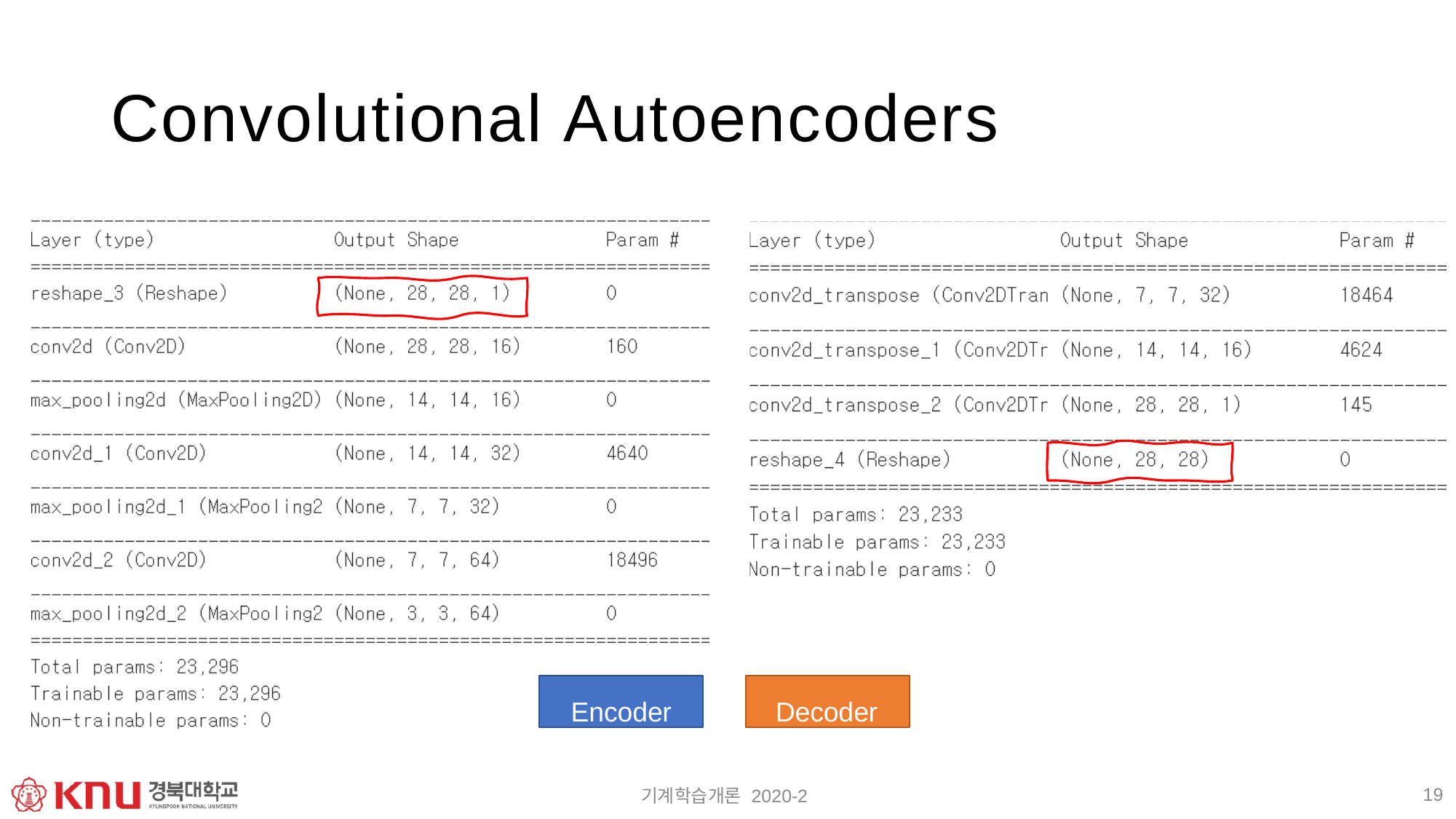

# Convolutional Autoencoders

Encoder
Decoder
19
기계학습개론 2020-2